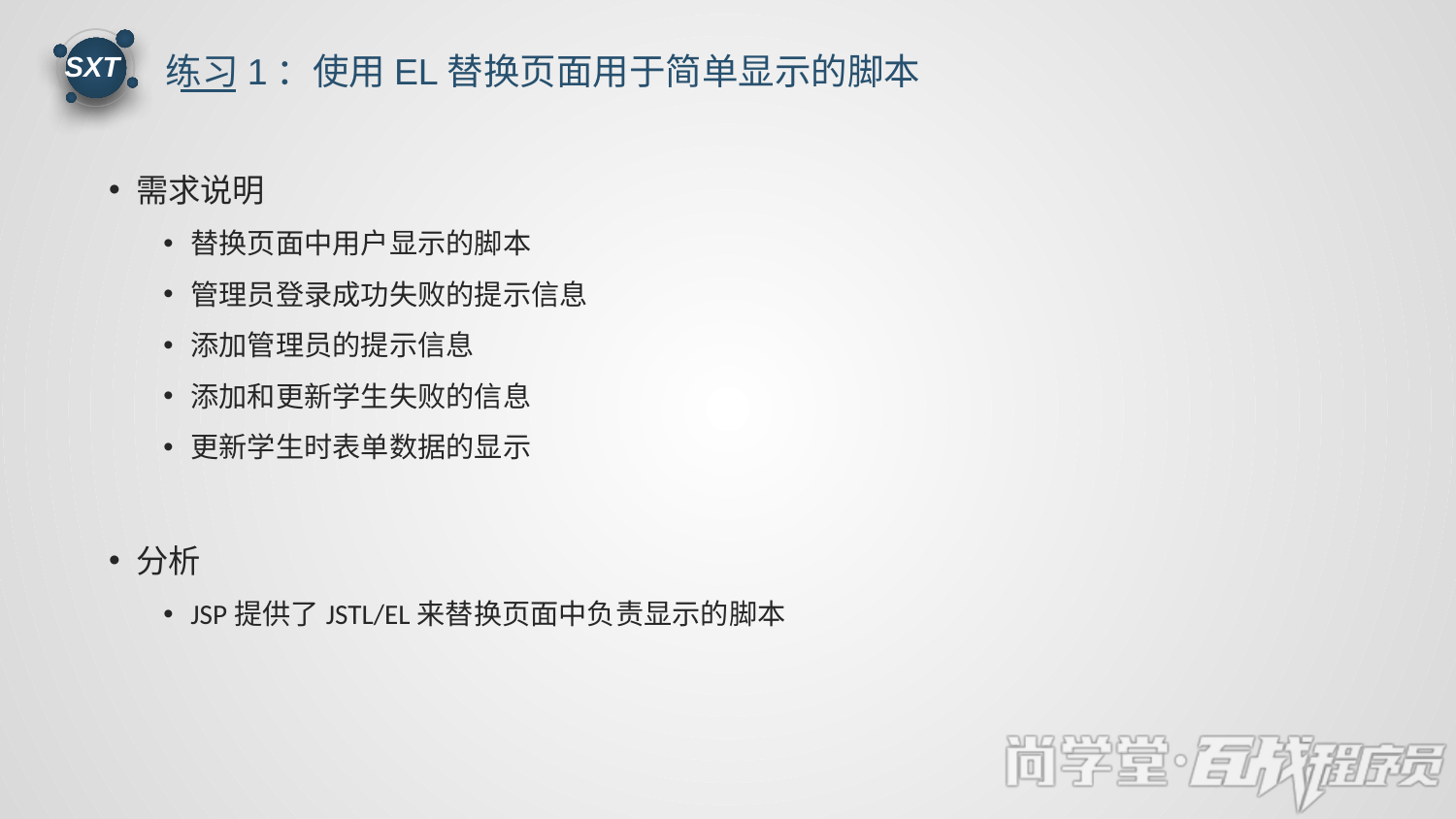

练习1：使用EL替换页面用于简单显示的脚本
SXT
需求说明
替换页面中用户显示的脚本
管理员登录成功失败的提示信息
添加管理员的提示信息
添加和更新学生失败的信息
更新学生时表单数据的显示

分析
JSP提供了JSTL/EL来替换页面中负责显示的脚本